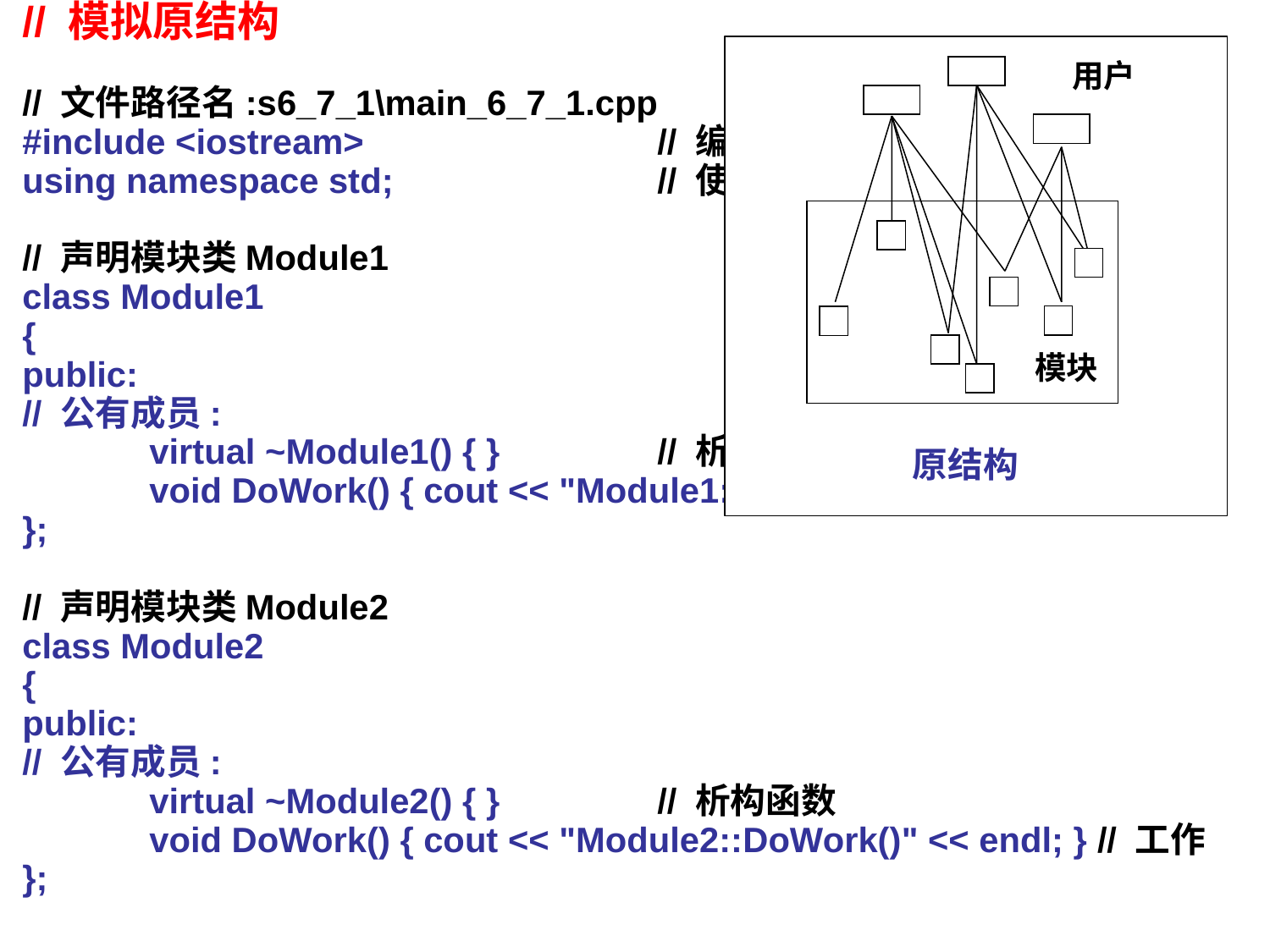

// 模拟原结构

// 文件路径名:s6_7_1\main_6_7_1.cpp
#include <iostream>               		// 编译预处理命令
using namespace std;			// 使用命名空间std

// 声明模块类Module1
class Module1
{
public:
// 公有成员:
	virtual ~Module1() { }		// 析构函数
	void DoWork() { cout << "Module1::DoWork()" << endl; } // 工作
};

// 声明模块类Module2
class Module2
{
public:
// 公有成员:
	virtual ~Module2() { }		// 析构函数
	void DoWork() { cout << "Module2::DoWork()" << endl; } // 工作
};

用户

模块
原结构